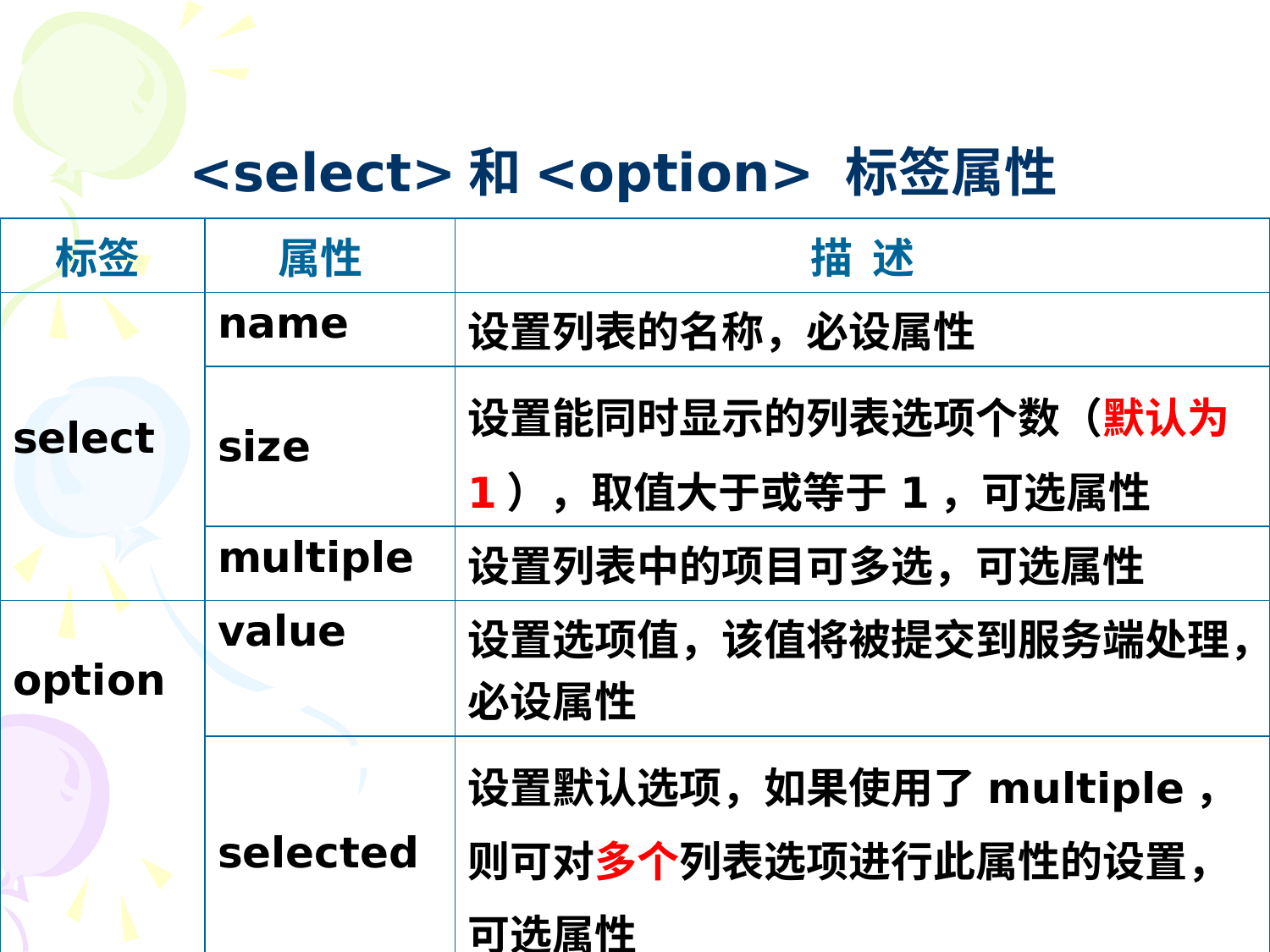

# <select>和<option> 标签属性
| 标签 | 属性 | 描 述 |
| --- | --- | --- |
| select | name | 设置列表的名称，必设属性 |
|  | size | 设置能同时显示的列表选项个数（默认为1），取值大于或等于1，可选属性 |
|  | multiple | 设置列表中的项目可多选，可选属性 |
| option | value | 设置选项值，该值将被提交到服务端处理，必设属性 |
|  | selected | 设置默认选项，如果使用了multiple，则可对多个列表选项进行此属性的设置，可选属性 |